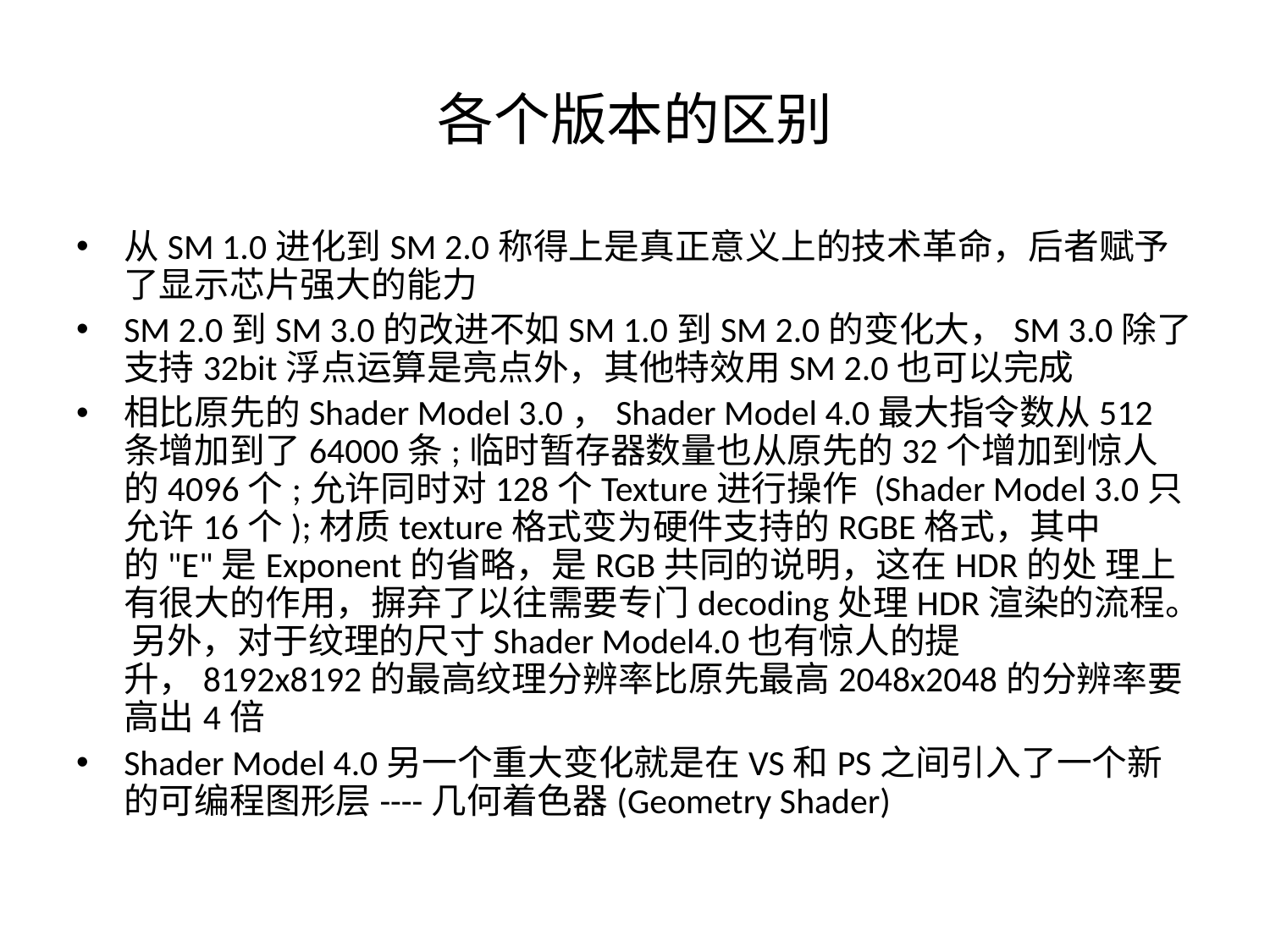

# 各个版本的区别
从SM 1.0进化到SM 2.0称得上是真正意义上的技术革命，后者赋予了显示芯片强大的能力
SM 2.0到SM 3.0的改进不如SM 1.0到SM 2.0的变化大，SM 3.0除了支持32bit浮点运算是亮点外，其他特效用SM 2.0也可以完成
相比原先的Shader Model 3.0，Shader Model 4.0最大指令数从512条增加到了64000条;临时暂存器数量也从原先的32个增加到惊人的4096个;允许同时对128个Texture进行操作 (Shader Model 3.0只允许16个);材质texture格式变为硬件支持的RGBE格式，其中的"E"是Exponent的省略，是RGB共同的说明，这在HDR的处 理上有很大的作用，摒弃了以往需要专门decoding处理HDR渲染的流程。 另外，对于纹理的尺寸Shader Model4.0也有惊人的提升，8192x8192的最高纹理分辨率比原先最高2048x2048的分辨率要高出4倍
Shader Model 4.0另一个重大变化就是在VS和PS之间引入了一个新的可编程图形层----几何着色器(Geometry Shader)